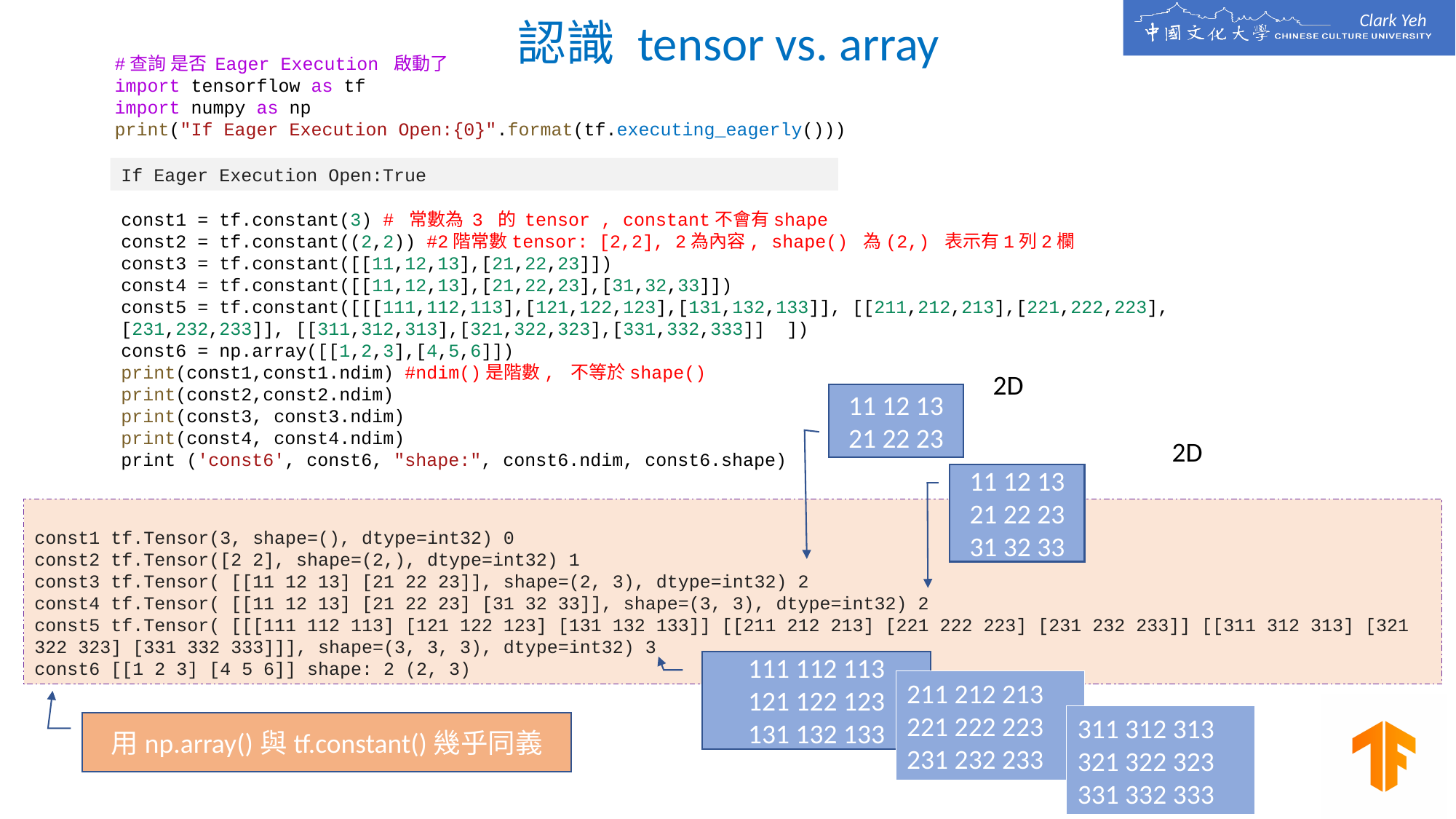

認識 tensor vs. array
#查詢 是否 Eager Execution 啟動了
import tensorflow as tf
import numpy as np
print("If Eager Execution Open:{0}".format(tf.executing_eagerly()))
If Eager Execution Open:True
const1 = tf.constant(3) # 常數為 3 的 tensor , constant不會有shape
const2 = tf.constant((2,2)) #2階常數tensor: [2,2], 2為內容, shape() 為(2,) 表示有1列2欄
const3 = tf.constant([[11,12,13],[21,22,23]])
const4 = tf.constant([[11,12,13],[21,22,23],[31,32,33]])
const5 = tf.constant([[[111,112,113],[121,122,123],[131,132,133]], [[211,212,213],[221,222,223],[231,232,233]], [[311,312,313],[321,322,323],[331,332,333]]  ])
const6 = np.array([[1,2,3],[4,5,6]])
print(const1,const1.ndim) #ndim()是階數, 不等於shape()
print(const2,const2.ndim)
print(const3, const3.ndim)
print(const4, const4.ndim)
print ('const6', const6, "shape:", const6.ndim, const6.shape)

2D
11 12 13
21 22 23
2D
11 12 13
21 22 23
31 32 33

const1 tf.Tensor(3, shape=(), dtype=int32) 0
const2 tf.Tensor([2 2], shape=(2,), dtype=int32) 1
const3 tf.Tensor( [[11 12 13] [21 22 23]], shape=(2, 3), dtype=int32) 2
const4 tf.Tensor( [[11 12 13] [21 22 23] [31 32 33]], shape=(3, 3), dtype=int32) 2
const5 tf.Tensor( [[[111 112 113] [121 122 123] [131 132 133]] [[211 212 213] [221 222 223] [231 232 233]] [[311 312 313] [321 322 323] [331 332 333]]], shape=(3, 3, 3), dtype=int32) 3
const6 [[1 2 3] [4 5 6]] shape: 2 (2, 3)
111 112 113
121 122 123
131 132 133
211 212 213
221 222 223
231 232 233
311 312 313
321 322 323
331 332 333
用np.array()與tf.constant()幾乎同義